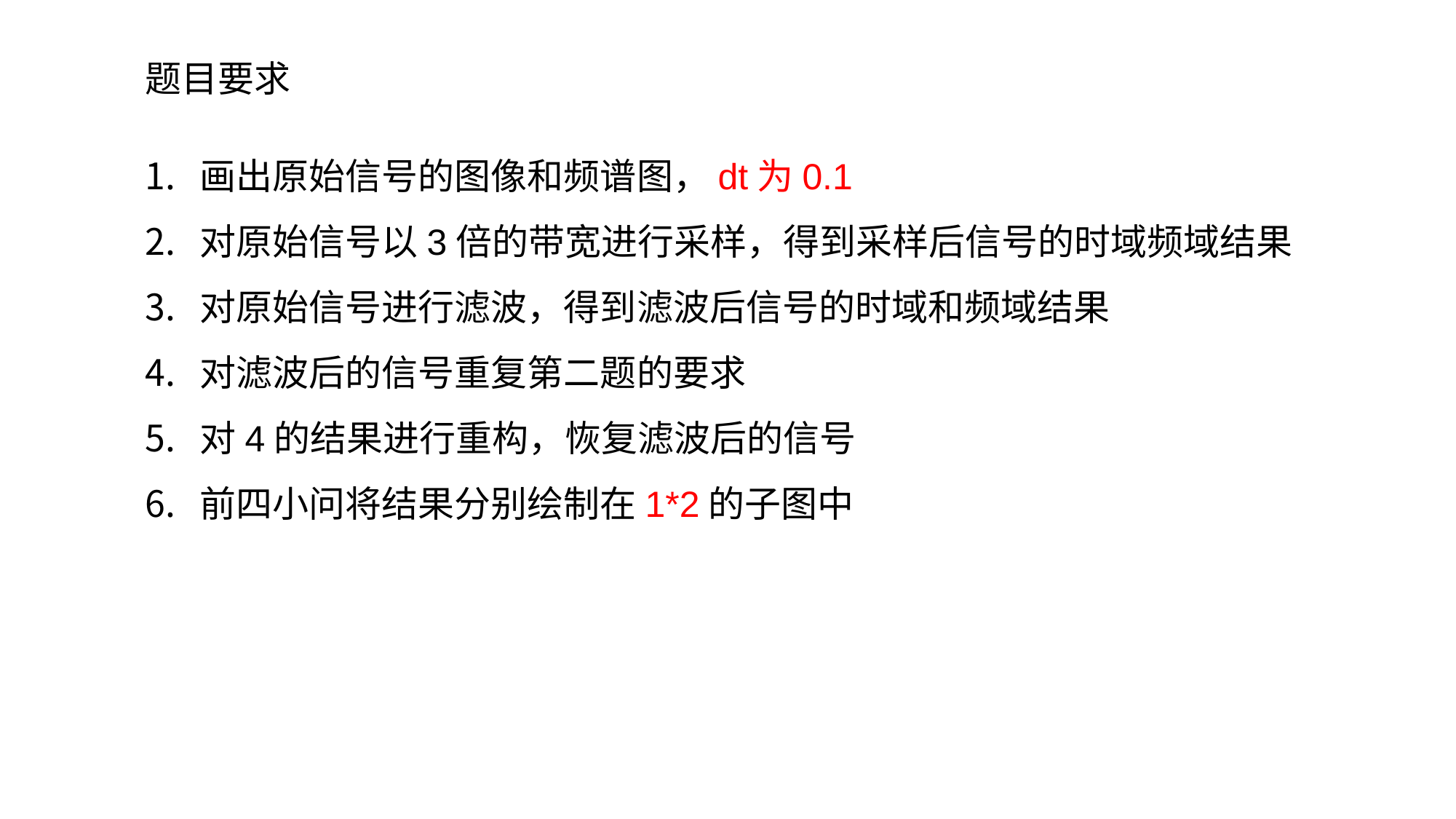

题目要求
画出原始信号的图像和频谱图，dt为0.1
对原始信号以3倍的带宽进行采样，得到采样后信号的时域频域结果
对原始信号进行滤波，得到滤波后信号的时域和频域结果
对滤波后的信号重复第二题的要求
对4的结果进行重构，恢复滤波后的信号
前四小问将结果分别绘制在1*2的子图中